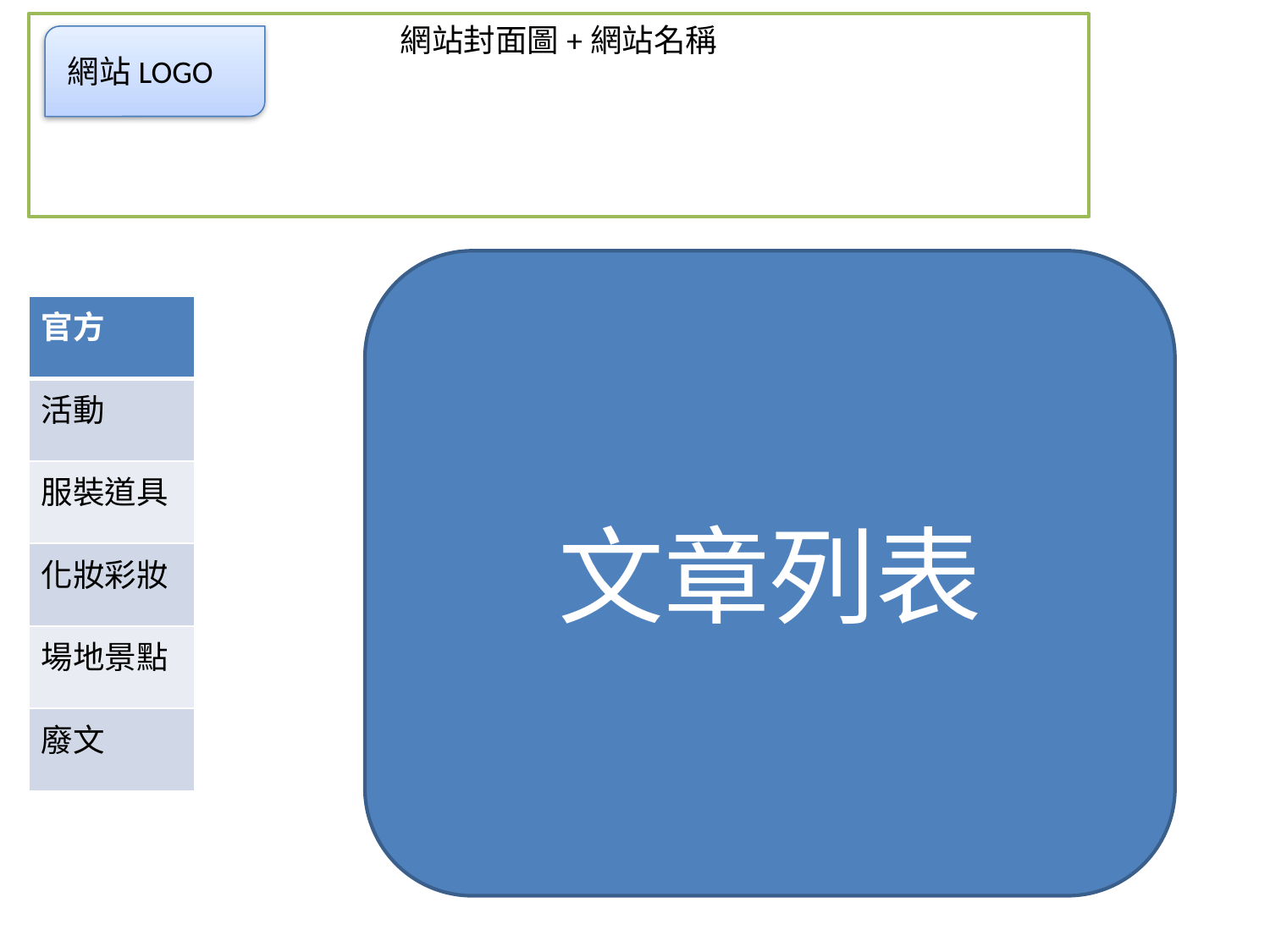

網站封面圖+網站名稱

網站LOGO
文章列表
| 官方 |
| --- |
| 活動 |
| 服裝道具 |
| 化妝彩妝 |
| 場地景點 |
| 廢文 |